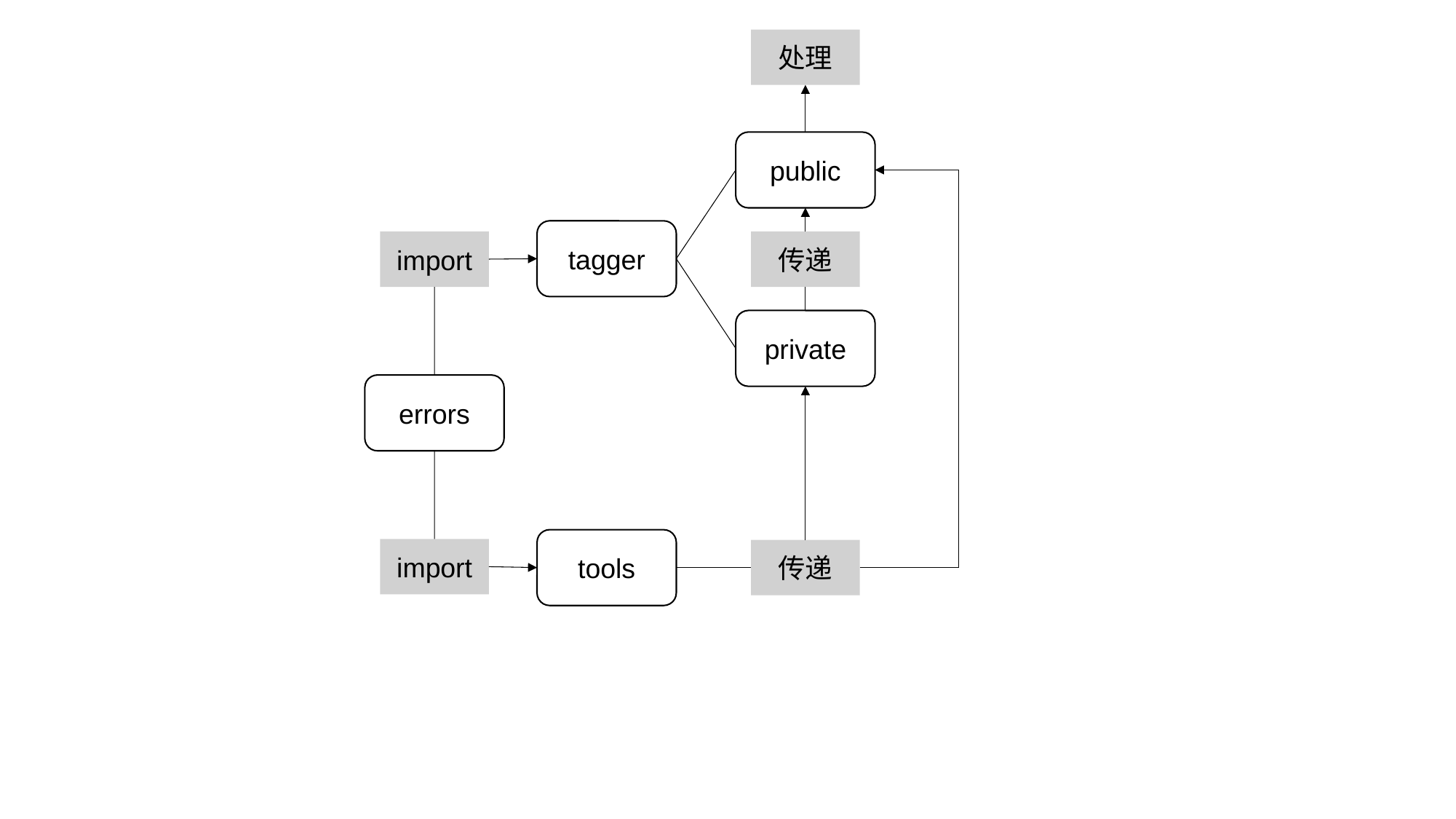

处理
public
tagger
import
传递
private
errors
tools
import
传递